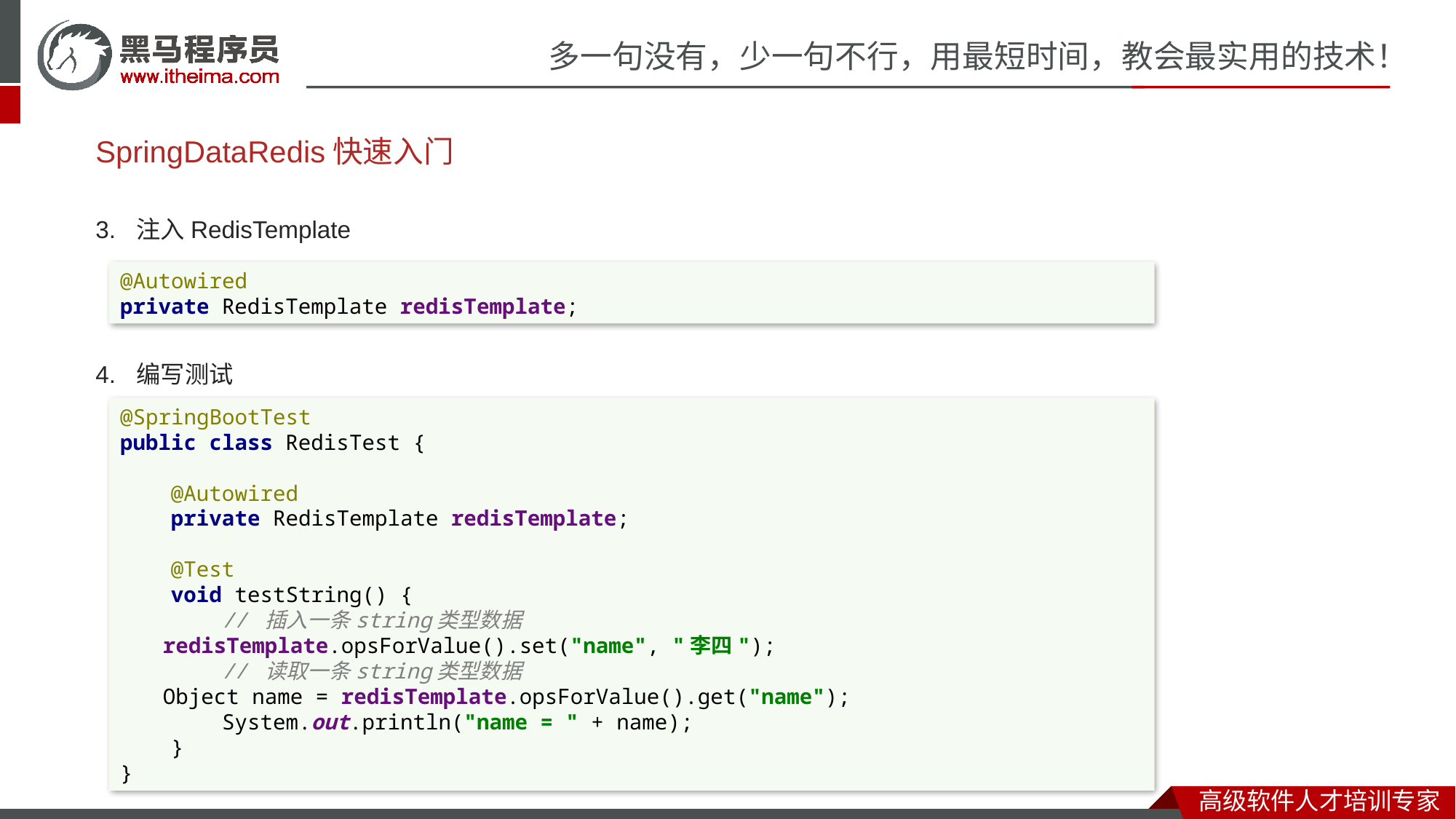

# SpringDataRedis快速入门
注入RedisTemplate

编写测试
@Autowired
private RedisTemplate redisTemplate;
@SpringBootTest
public class RedisTest {
    @Autowired
    private RedisTemplate redisTemplate;
    @Test
    void testString() {
        // 插入一条string类型数据
        redisTemplate.opsForValue().set("name", "李四");
        // 读取一条string类型数据
        Object name = redisTemplate.opsForValue().get("name");
        System.out.println("name = " + name);
    }
}